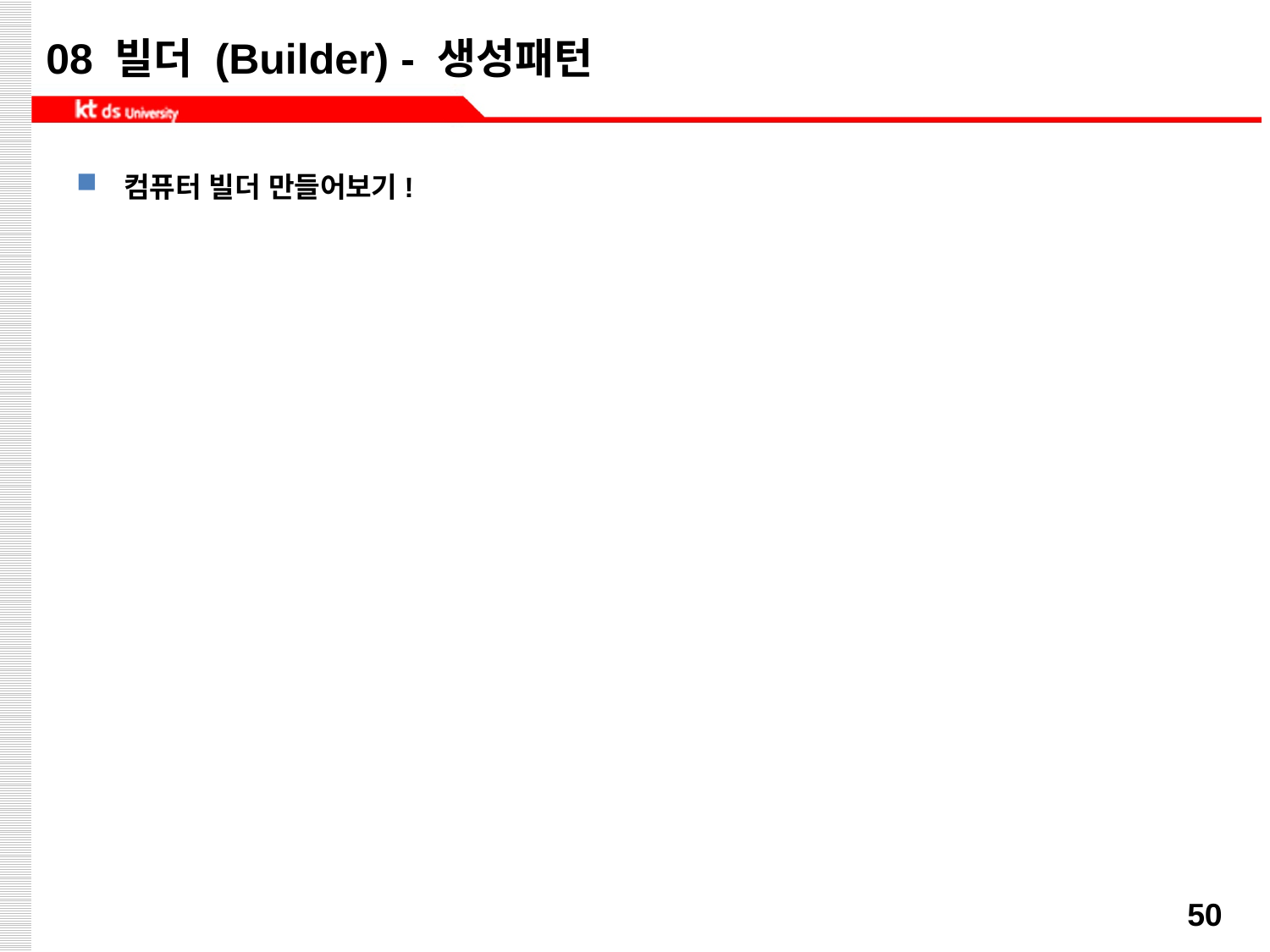

# 08 빌더 (Builder) - 생성패턴
컴퓨터 빌더 만들어보기!